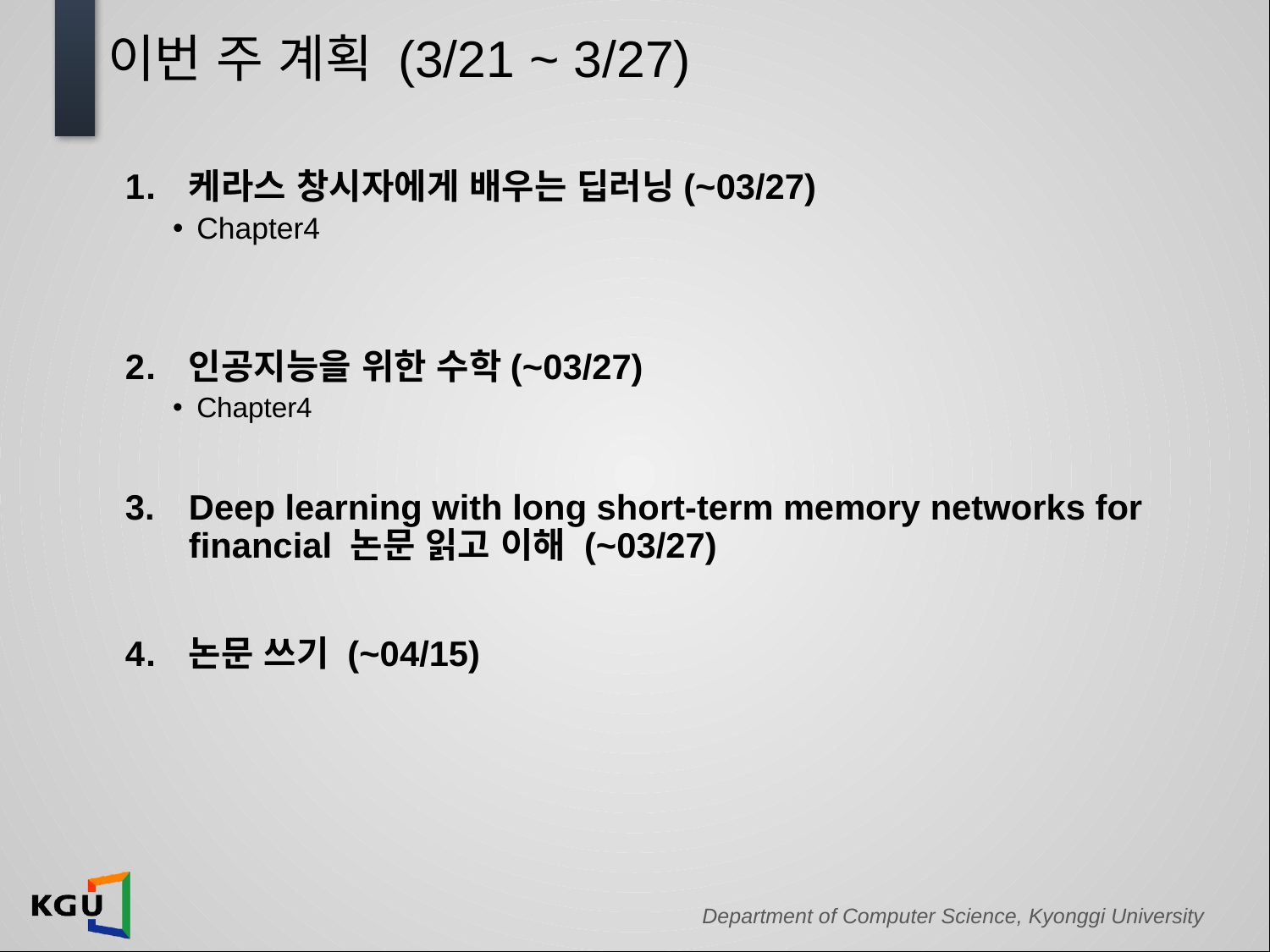

# 이번 주 계획 (3/21 ~ 3/27)
케라스 창시자에게 배우는 딥러닝(~03/27)
Chapter4

인공지능을 위한 수학(~03/27)
Chapter4

Deep learning with long short-term memory networks for financial 논문 읽고 이해 (~03/27)

논문 쓰기 (~04/15)